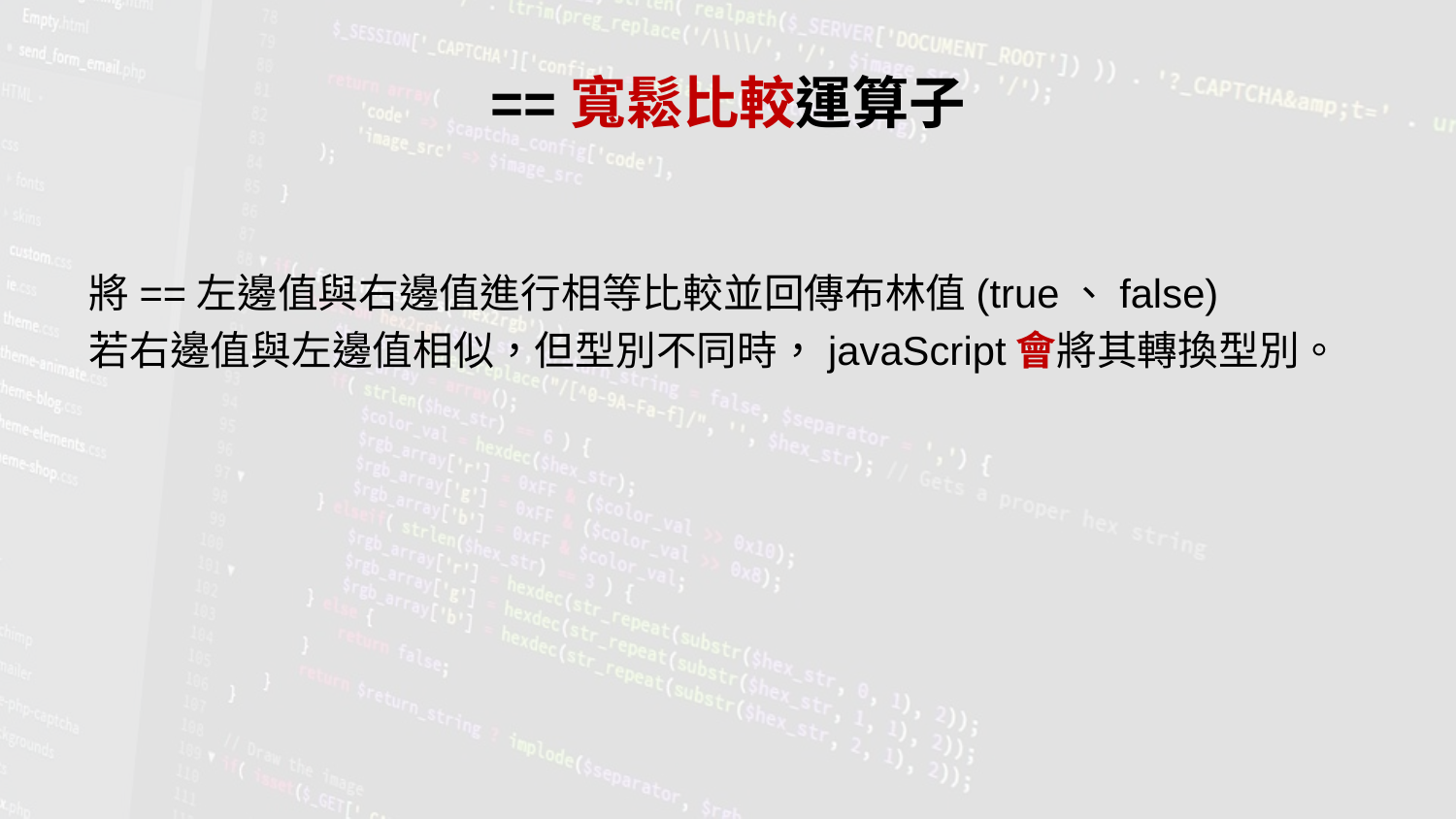

# ==寬鬆比較運算子
將==左邊值與右邊值進行相等比較並回傳布林值(true、false)
若右邊值與左邊值相似，但型別不同時，javaScript會將其轉換型別。